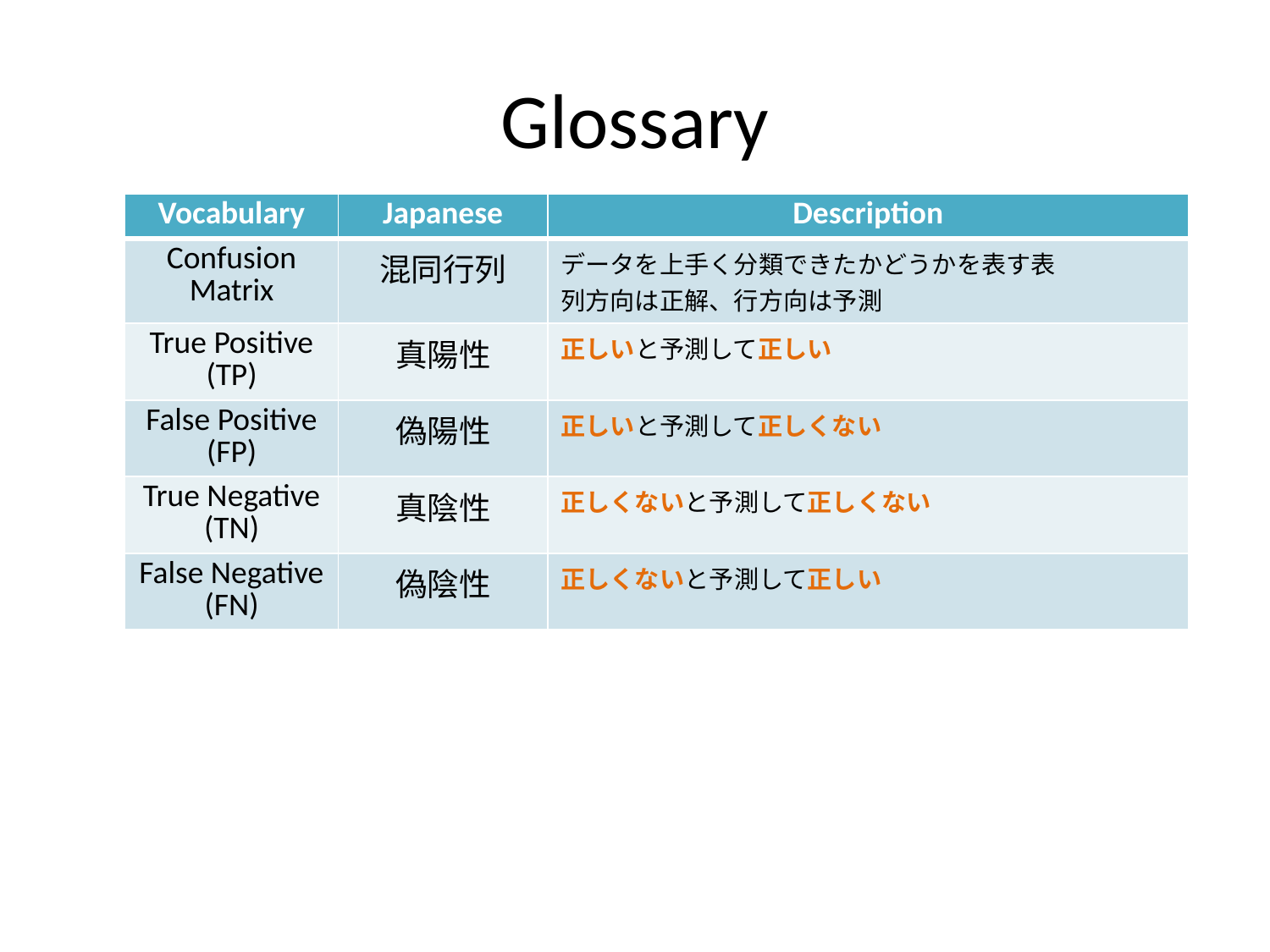

Glossary
| Vocabulary | Japanese | Description |
| --- | --- | --- |
| Confusion Matrix | 混同行列 | データを上手く分類できたかどうかを表す表 列方向は正解、行方向は予測 |
| True Positive (TP) | 真陽性 | 正しいと予測して正しい |
| False Positive (FP) | 偽陽性 | 正しいと予測して正しくない |
| True Negative (TN) | 真陰性 | 正しくないと予測して正しくない |
| False Negative (FN) | 偽陰性 | 正しくないと予測して正しい |